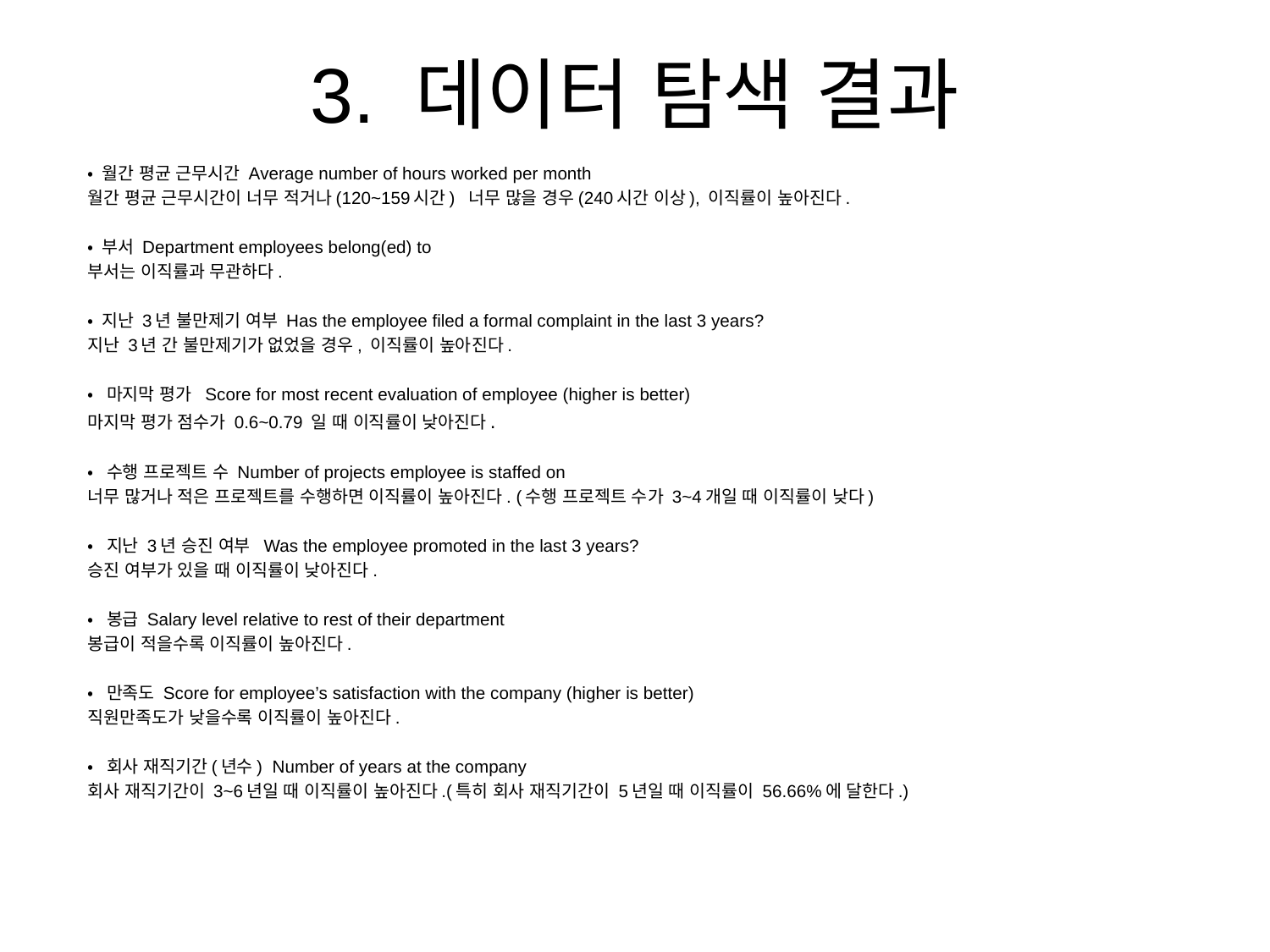

# 3. 데이터 탐색 결과
• 월간 평균 근무시간 Average number of hours worked per month
월간 평균 근무시간이 너무 적거나(120~159시간)  너무 많을 경우(240시간 이상), 이직률이 높아진다.

• 부서 Department employees belong(ed) to
부서는 이직률과 무관하다.

• 지난 3년 불만제기 여부 Has the employee filed a formal complaint in the last 3 years?
지난 3년 간 불만제기가 없었을 경우, 이직률이 높아진다.

•  마지막 평가  Score for most recent evaluation of employee (higher is better)
마지막 평가 점수가 0.6~0.79 일 때 이직률이 낮아진다.

•  수행 프로젝트 수 Number of projects employee is staffed on
너무 많거나 적은 프로젝트를 수행하면 이직률이 높아진다. (수행 프로젝트 수가 3~4개일 때 이직률이 낮다)

•  지난 3년 승진 여부  Was the employee promoted in the last 3 years?
승진 여부가 있을 때 이직률이 낮아진다.

•  봉급 Salary level relative to rest of their department
봉급이 적을수록 이직률이 높아진다.

•  만족도 Score for employee’s satisfaction with the company (higher is better)
직원만족도가 낮을수록 이직률이 높아진다.

•  회사 재직기간(년수)  Number of years at the company
회사 재직기간이 3~6년일 때 이직률이 높아진다.(특히 회사 재직기간이 5년일 때 이직률이 56.66%에 달한다.)